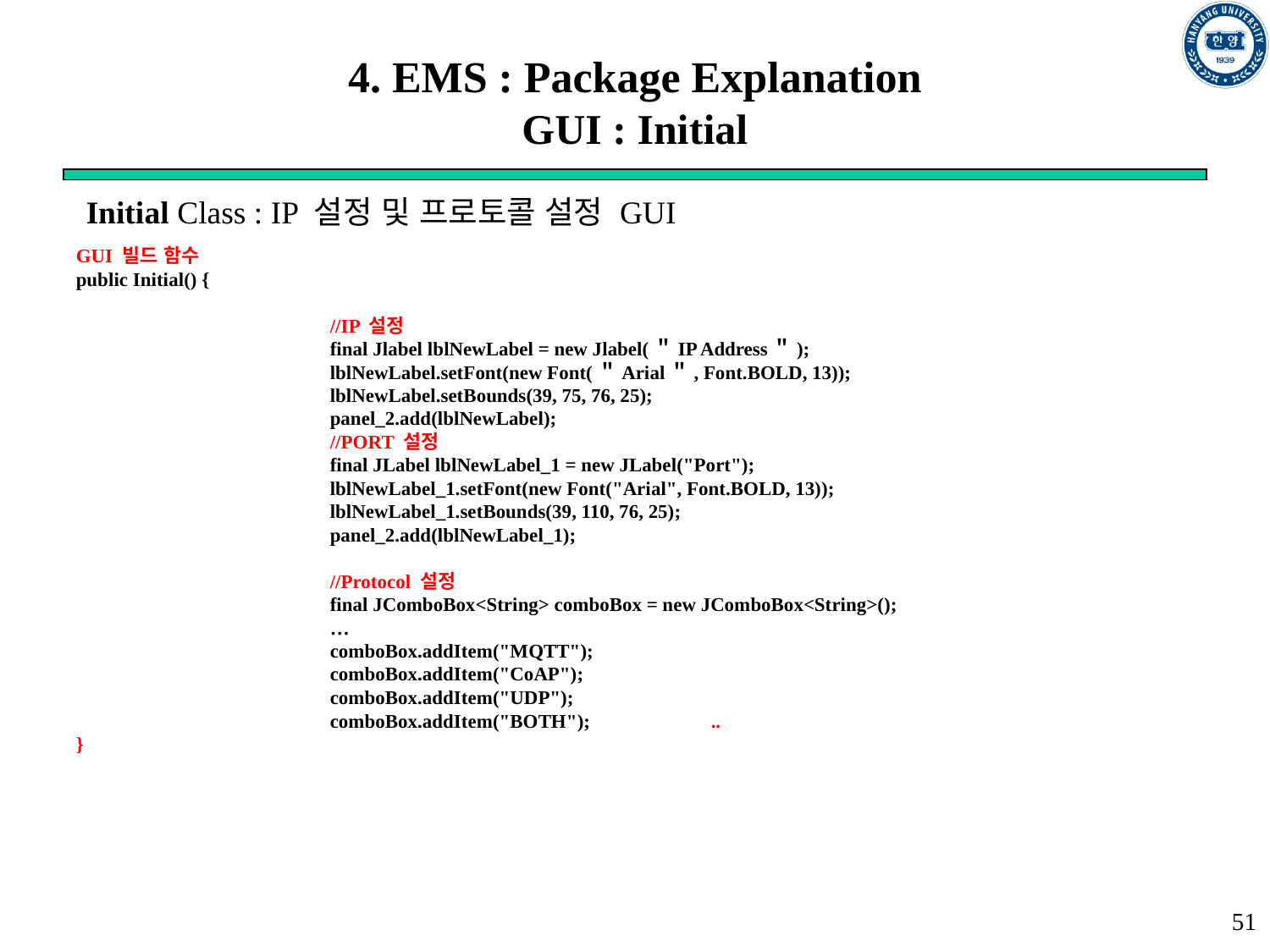

# 4. EMS : Package Explanation GUI : Initial
Initial Class : IP 설정 및 프로토콜 설정 GUI
GUI 빌드 함수
public Initial() {

		//IP 설정
		final Jlabel lblNewLabel = new Jlabel(＂IP Address＂);
		lblNewLabel.setFont(new Font(＂Arial＂, Font.BOLD, 13));
		lblNewLabel.setBounds(39, 75, 76, 25);
		panel_2.add(lblNewLabel);
		//PORT 설정
		final JLabel lblNewLabel_1 = new JLabel("Port");
		lblNewLabel_1.setFont(new Font("Arial", Font.BOLD, 13));
		lblNewLabel_1.setBounds(39, 110, 76, 25);
		panel_2.add(lblNewLabel_1);

		//Protocol 설정
		final JComboBox<String> comboBox = new JComboBox<String>();
		…
		comboBox.addItem("MQTT");
		comboBox.addItem("CoAP");
		comboBox.addItem("UDP");
		comboBox.addItem("BOTH");	..
}
51